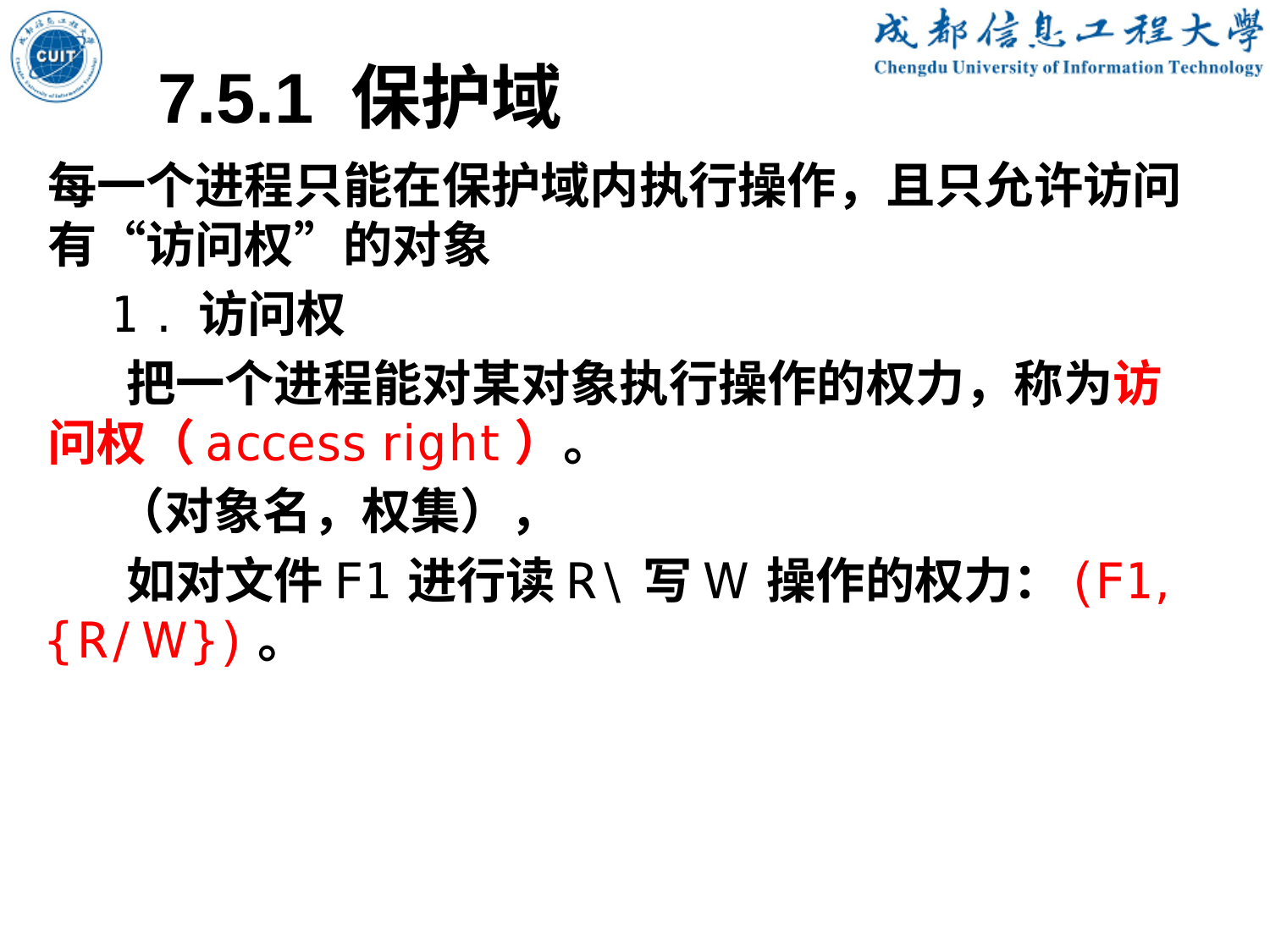

7.5.1 保护域
每一个进程只能在保护域内执行操作，且只允许访问有“访问权”的对象
1 . 访问权
      把一个进程能对某对象执行操作的权力，称为访问权（access right）。
     （对象名，权集），
      如对文件F1进行读R\写W操作的权力：(F1,{R/W})。